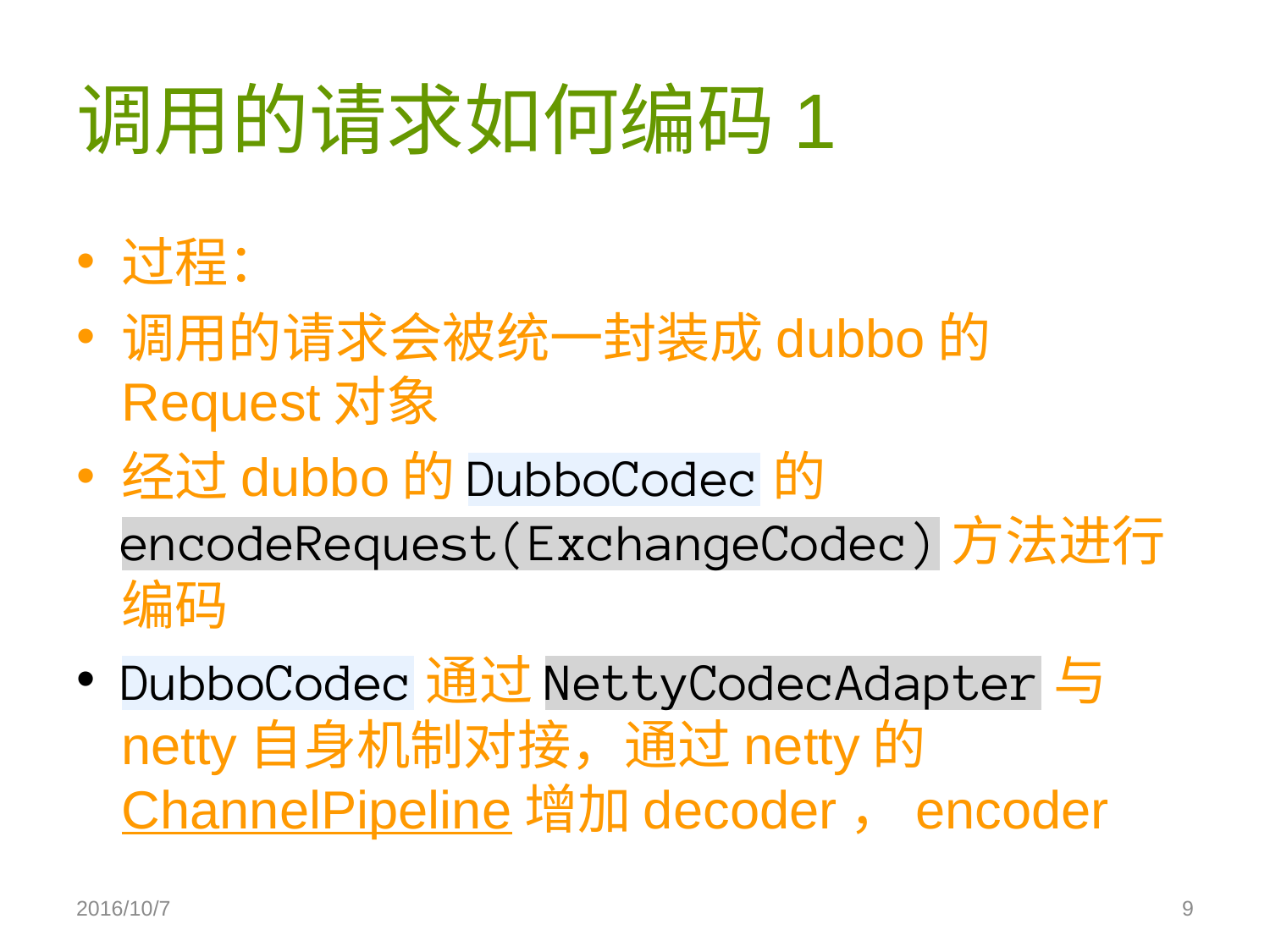

# 调用的请求如何编码1
过程：
调用的请求会被统一封装成dubbo的Request对象
经过dubbo的DubboCodec的encodeRequest(ExchangeCodec)方法进行编码
DubboCodec通过NettyCodecAdapter与netty自身机制对接，通过netty的ChannelPipeline增加decoder，encoder
2016/10/7
9